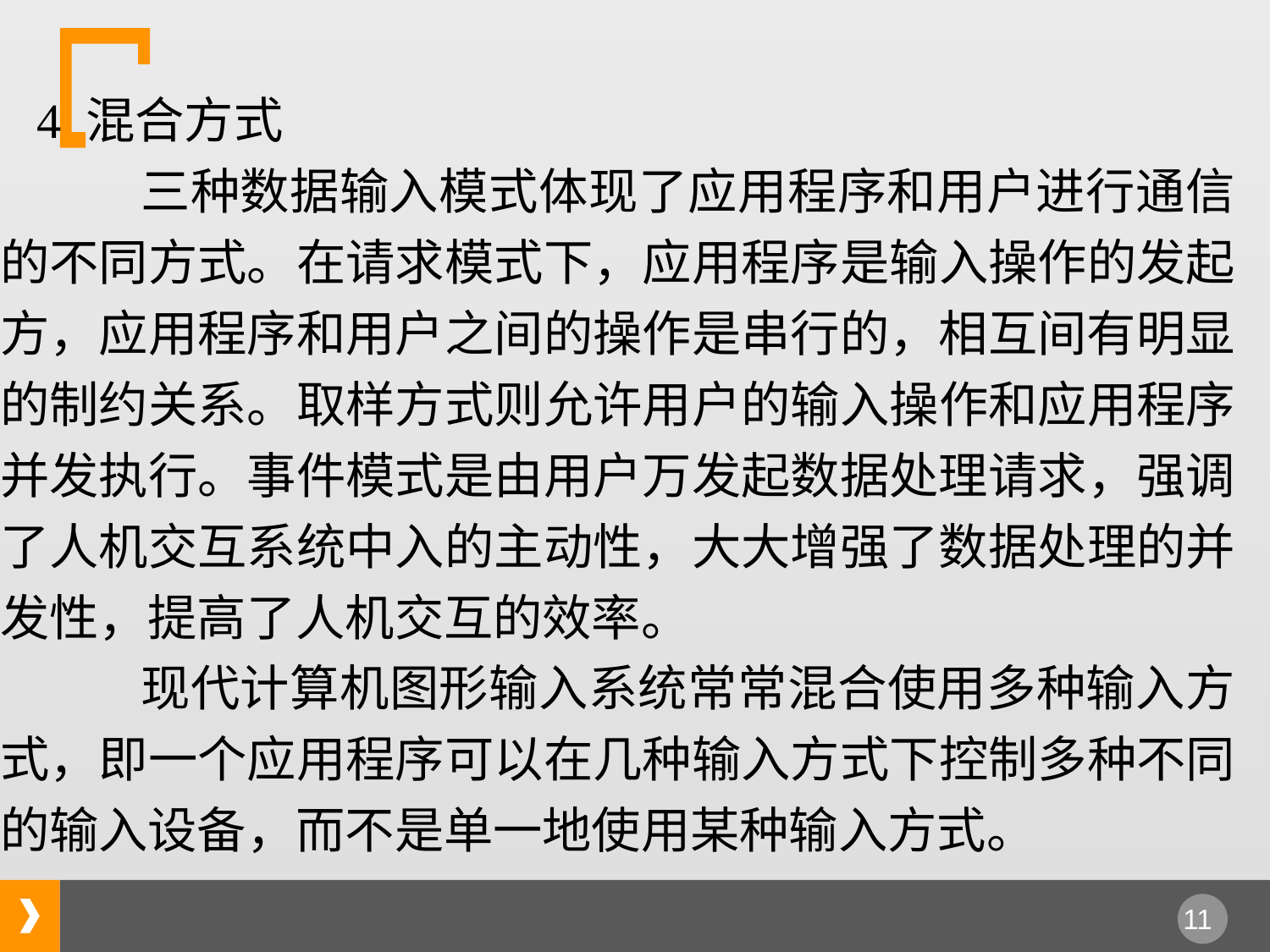

4 混合方式
        三种数据输入模式体现了应用程序和用户进行通信的不同方式。在请求模式下，应用程序是输入操作的发起方，应用程序和用户之间的操作是串行的，相互间有明显的制约关系。取样方式则允许用户的输入操作和应用程序并发执行。事件模式是由用户万发起数据处理请求，强调了人机交互系统中入的主动性，大大增强了数据处理的并发性，提高了人机交互的效率。
        现代计算机图形输入系统常常混合使用多种输入方式，即一个应用程序可以在几种输入方式下控制多种不同的输入设备，而不是单一地使用某种输入方式。